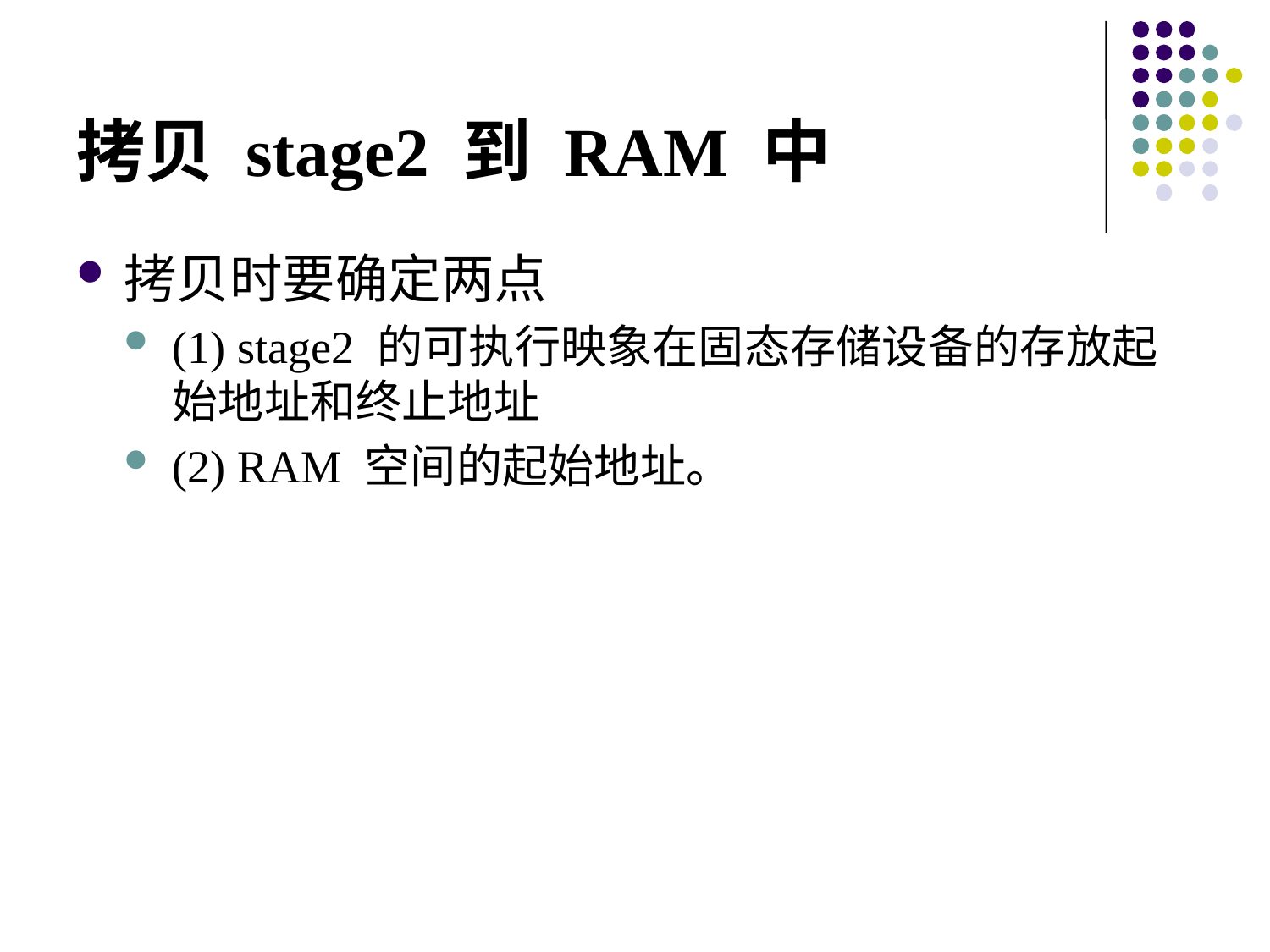

# 拷贝 stage2 到 RAM 中
拷贝时要确定两点
(1) stage2 的可执行映象在固态存储设备的存放起始地址和终止地址
(2) RAM 空间的起始地址。